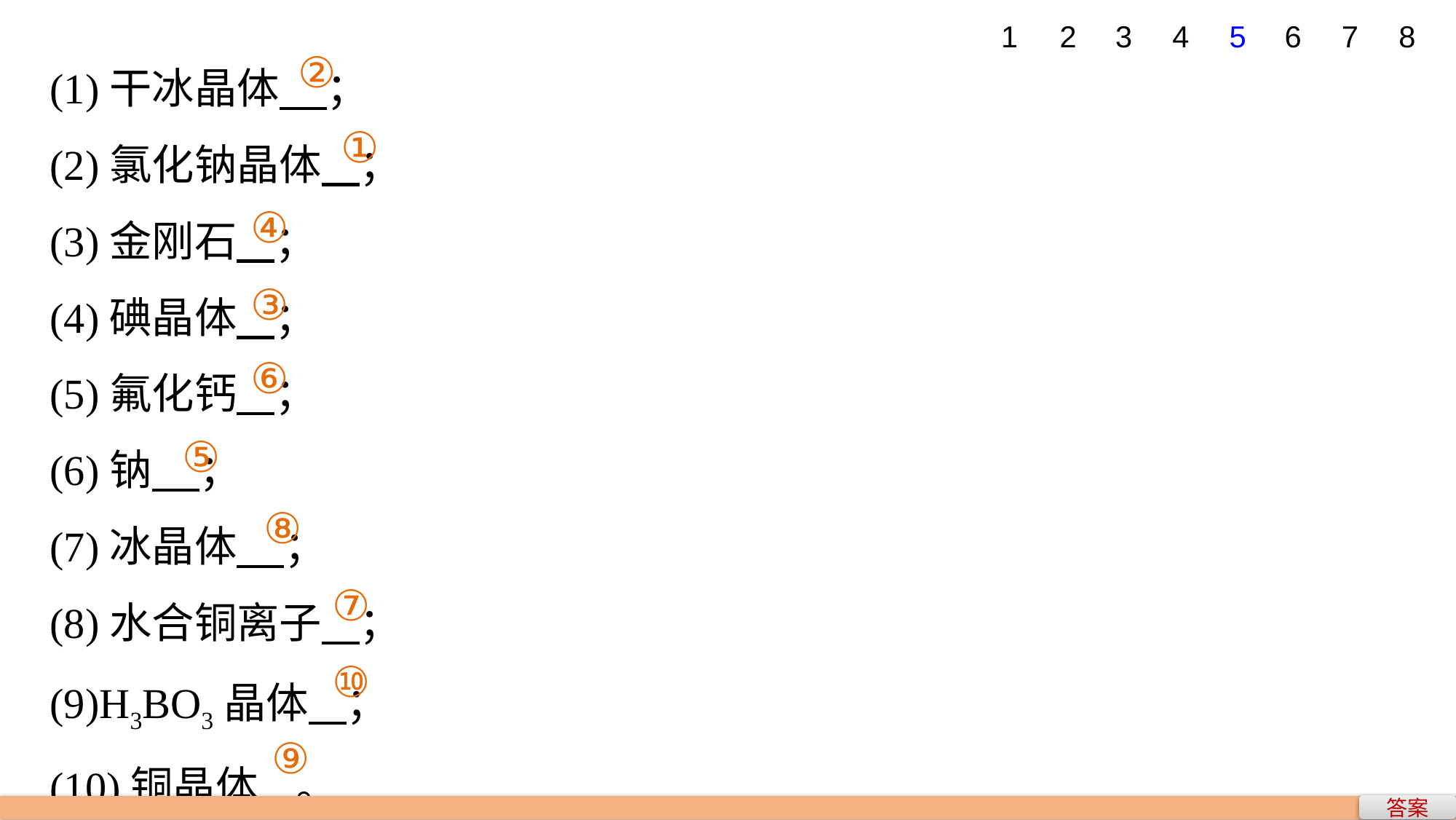

1
2
3
4
5
6
7
8
(1)干冰晶体     ；
(2)氯化钠晶体    ；
(3)金刚石    ；
(4)碘晶体    ；
(5)氟化钙    ；
(6)钠     ；
(7)冰晶体     ；
(8)水合铜离子    ；
(9)H3BO3晶体    ；
(10)铜晶体    。
②
①
④
③
⑥
⑤
⑧
⑦
⑩
⑨
答案